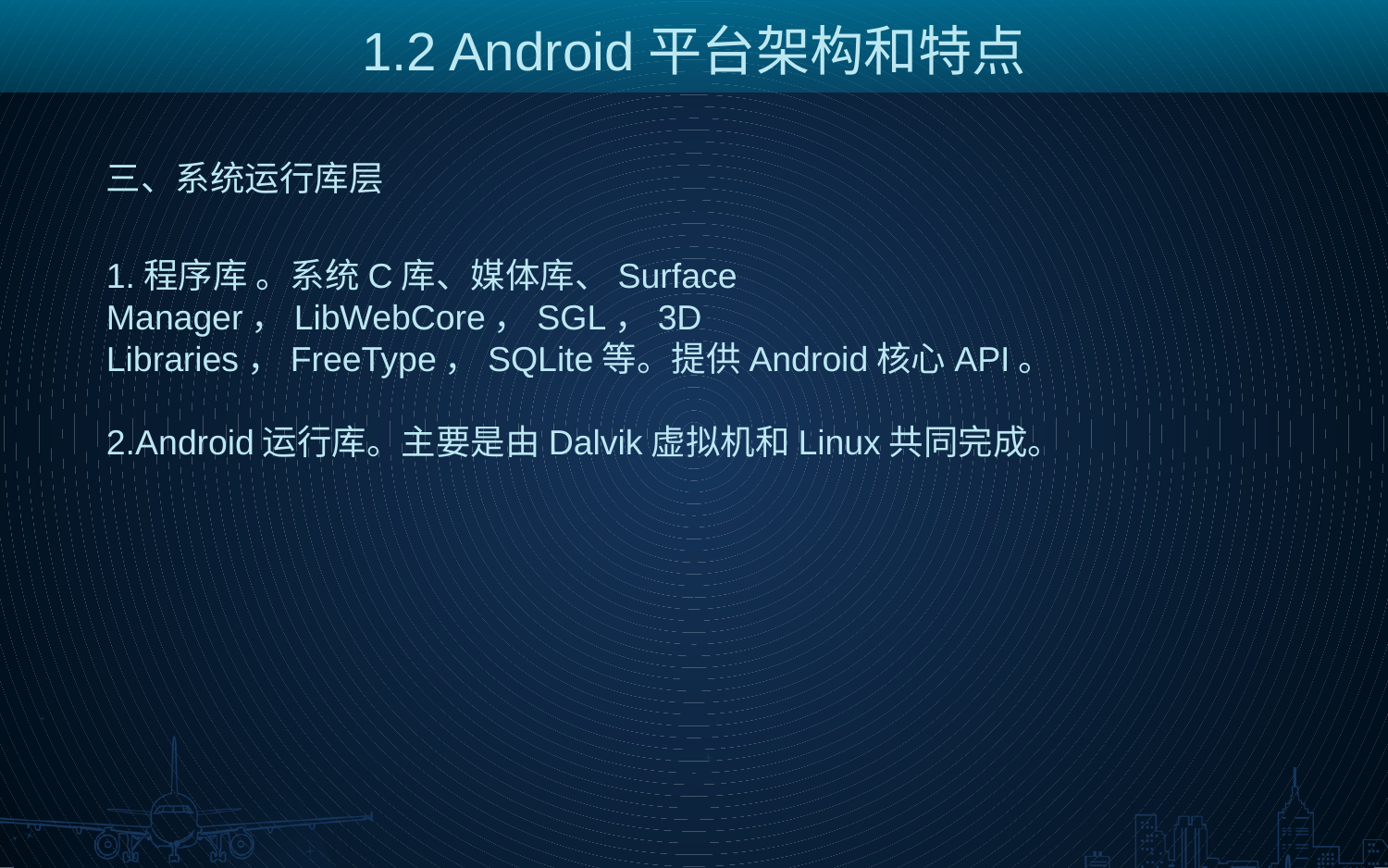

1.2 Android平台架构和特点
三、系统运行库层
1.程序库 。系统C库、媒体库、Surface Manager，LibWebCore，SGL，3D Libraries，FreeType，SQLite等。提供Android核心API。

2.Android运行库。主要是由Dalvik虚拟机和Linux共同完成。